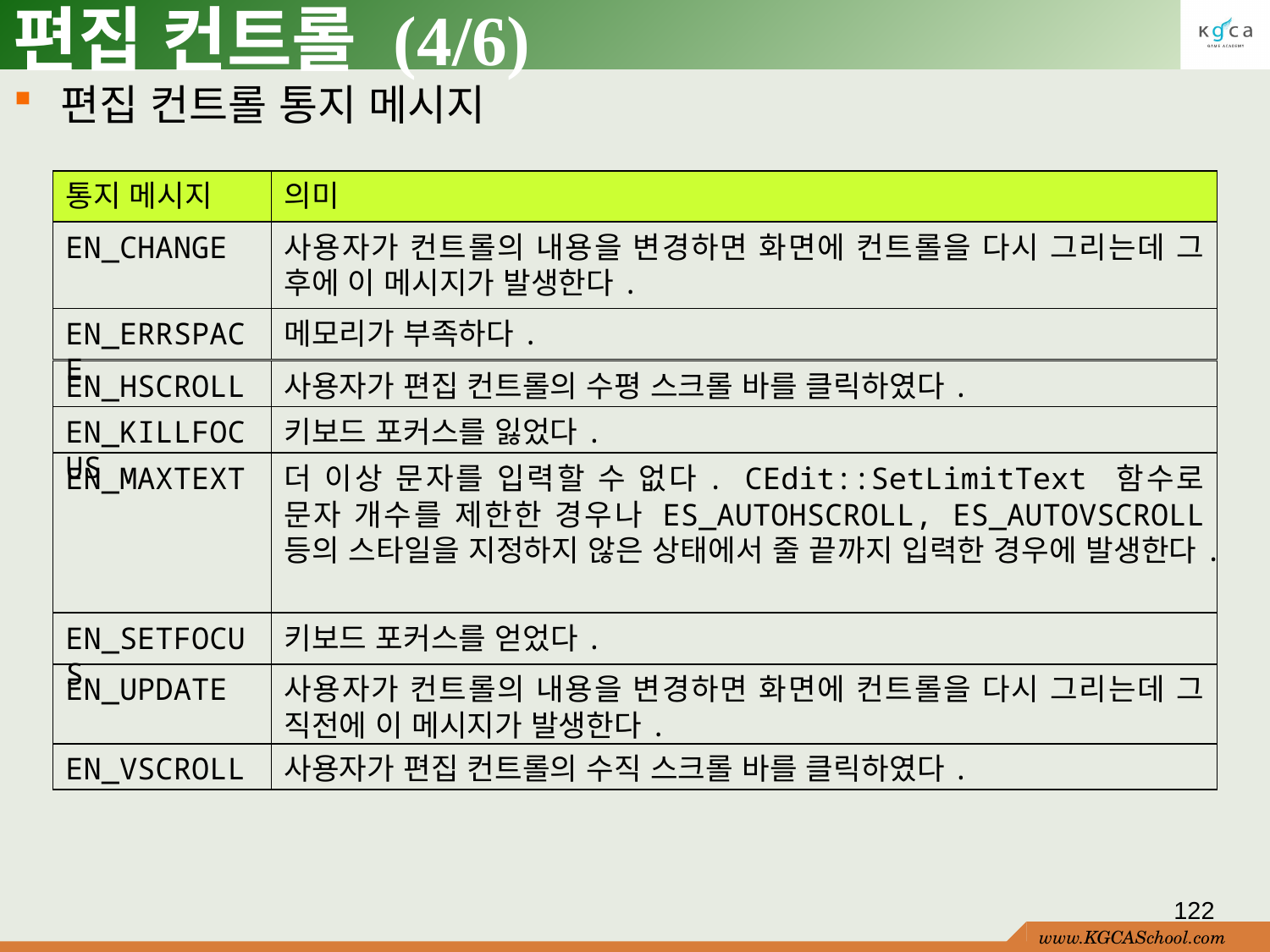

# 편집 컨트롤 (4/6)
편집 컨트롤 통지 메시지
통지 메시지

의미

EN_CHANGE

사용자가 컨트롤의 내용을 변경하면 화면에 컨트롤을 다시 그리는데 그 후에 이 메시지가 발생한다.

EN_ERRSPACE

메모리가 부족하다.

EN_HSCROLL

사용자가 편집 컨트롤의 수평 스크롤 바를 클릭하였다.

EN_KILLFOCUS

키보드 포커스를 잃었다.

EN_MAXTEXT

더 이상 문자를 입력할 수 없다. CEdit::SetLimitText 함수로 문자 개수를 제한한 경우나 ES_AUTOHSCROLL, ES_AUTOVSCROLL 등의 스타일을 지정하지 않은 상태에서 줄 끝까지 입력한 경우에 발생한다.
EN_SETFOCUS

키보드 포커스를 얻었다.

EN_UPDATE

사용자가 컨트롤의 내용을 변경하면 화면에 컨트롤을 다시 그리는데 그 직전에 이 메시지가 발생한다.

EN_VSCROLL

사용자가 편집 컨트롤의 수직 스크롤 바를 클릭하였다.

122